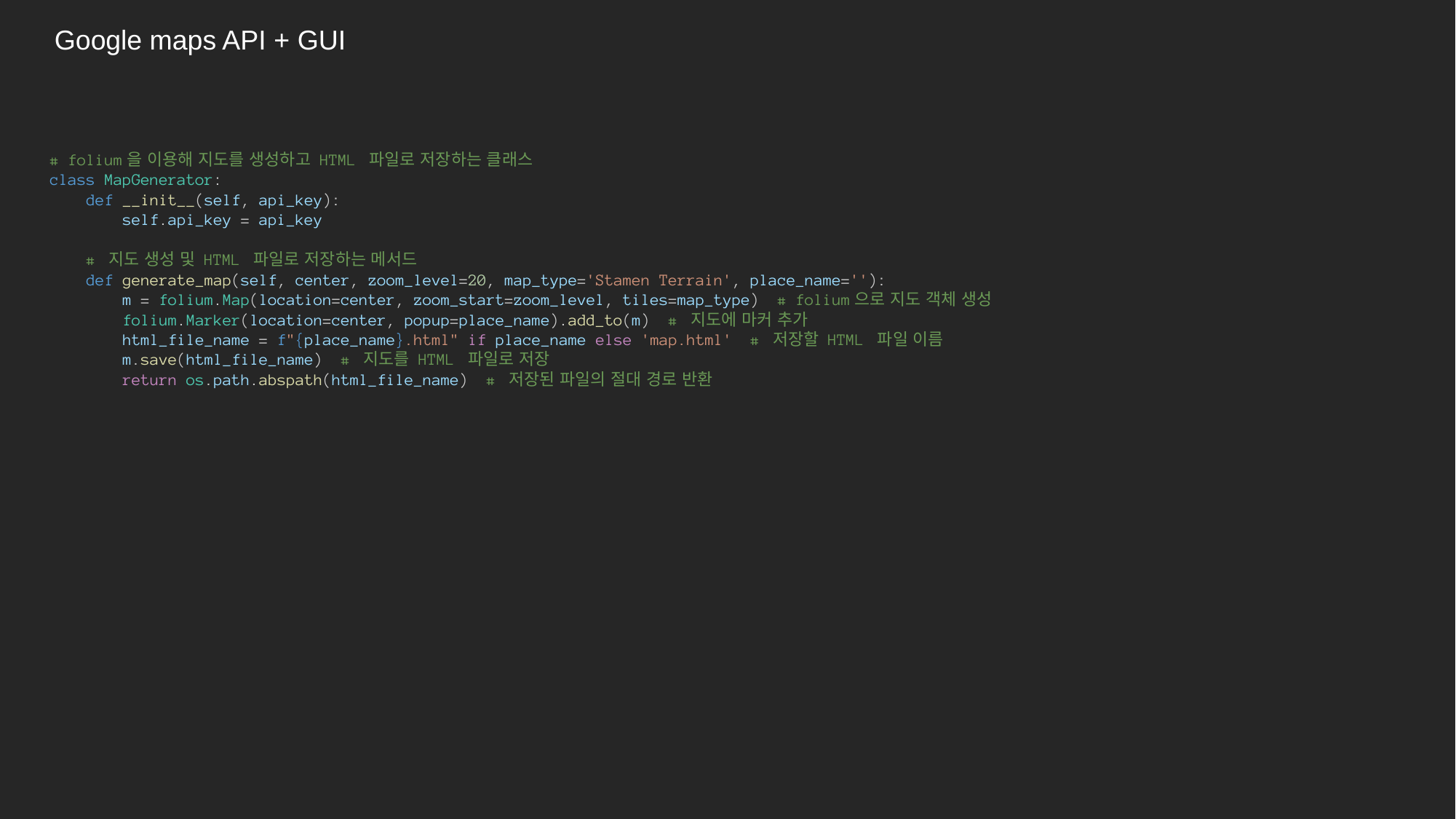

Google maps API + GUI
# folium을 이용해 지도를 생성하고 HTML 파일로 저장하는 클래스
class MapGenerator:
    def __init__(self, api_key):
        self.api_key = api_key
    # 지도 생성 및 HTML 파일로 저장하는 메서드
    def generate_map(self, center, zoom_level=20, map_type='Stamen Terrain', place_name=''):
        m = folium.Map(location=center, zoom_start=zoom_level, tiles=map_type)  # folium으로 지도 객체 생성
        folium.Marker(location=center, popup=place_name).add_to(m)  # 지도에 마커 추가
        html_file_name = f"{place_name}.html" if place_name else 'map.html'  # 저장할 HTML 파일 이름
        m.save(html_file_name)  # 지도를 HTML 파일로 저장
        return os.path.abspath(html_file_name)  # 저장된 파일의 절대 경로 반환